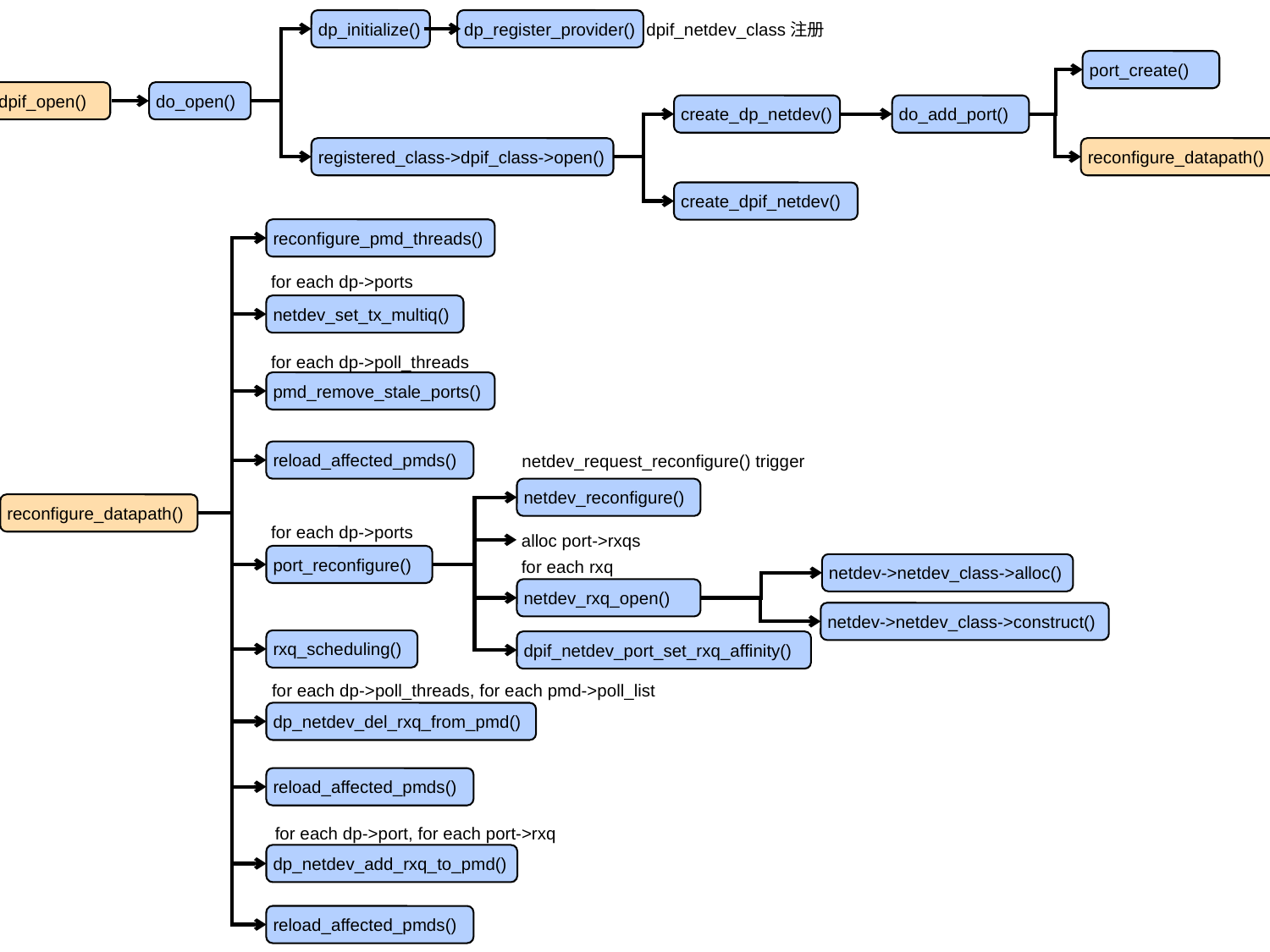

dp_initialize()
dp_register_provider()
dpif_netdev_class注册

port_create()
dpif_open()
do_open()
create_dp_netdev()
do_add_port()

registered_class->dpif_class->open()
reconfigure_datapath()
create_dpif_netdev()
reconfigure_pmd_threads()
for each dp->ports
netdev_set_tx_multiq()
for each dp->poll_threads
pmd_remove_stale_ports()
reload_affected_pmds()
netdev_request_reconfigure() trigger
netdev_reconfigure()
reconfigure_datapath()
for each dp->ports
alloc port->rxqs
port_reconfigure()
for each rxq
netdev->netdev_class->alloc()
netdev_rxq_open()
netdev->netdev_class->construct()
rxq_scheduling()
dpif_netdev_port_set_rxq_affinity()
for each dp->poll_threads, for each pmd->poll_list
dp_netdev_del_rxq_from_pmd()
reload_affected_pmds()
for each dp->port, for each port->rxq
dp_netdev_add_rxq_to_pmd()
reload_affected_pmds()